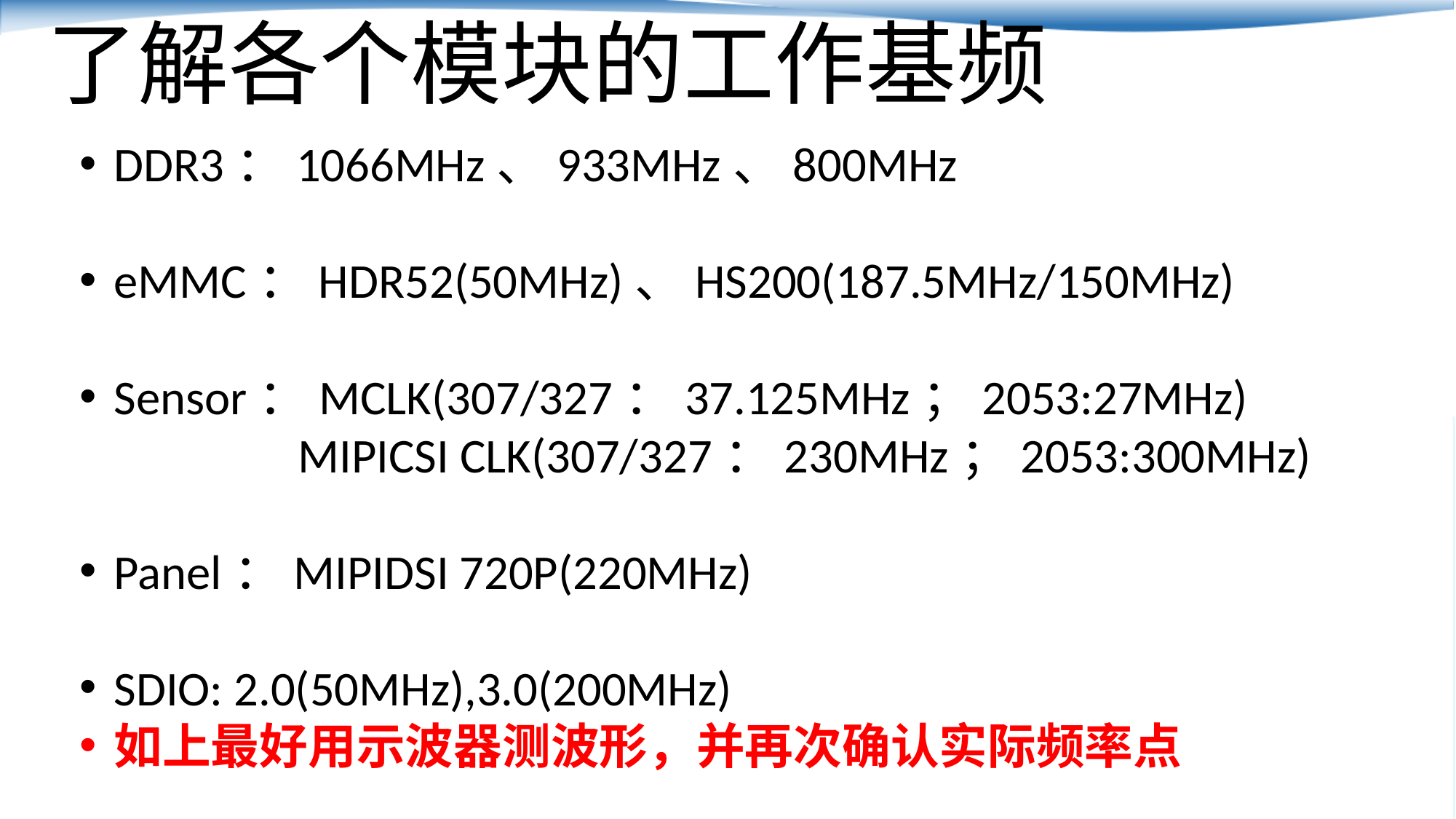

了解各个模块的工作基频
DDR3：1066MHz、933MHz、800MHz
eMMC：HDR52(50MHz)、HS200(187.5MHz/150MHz)

Sensor：MCLK(307/327：37.125MHz；2053:27MHz)
                    MIPICSI CLK(307/327：230MHz；2053:300MHz)
Panel：MIPIDSI 720P(220MHz)
SDIO: 2.0(50MHz),3.0(200MHz)
如上最好用示波器测波形，并再次确认实际频率点